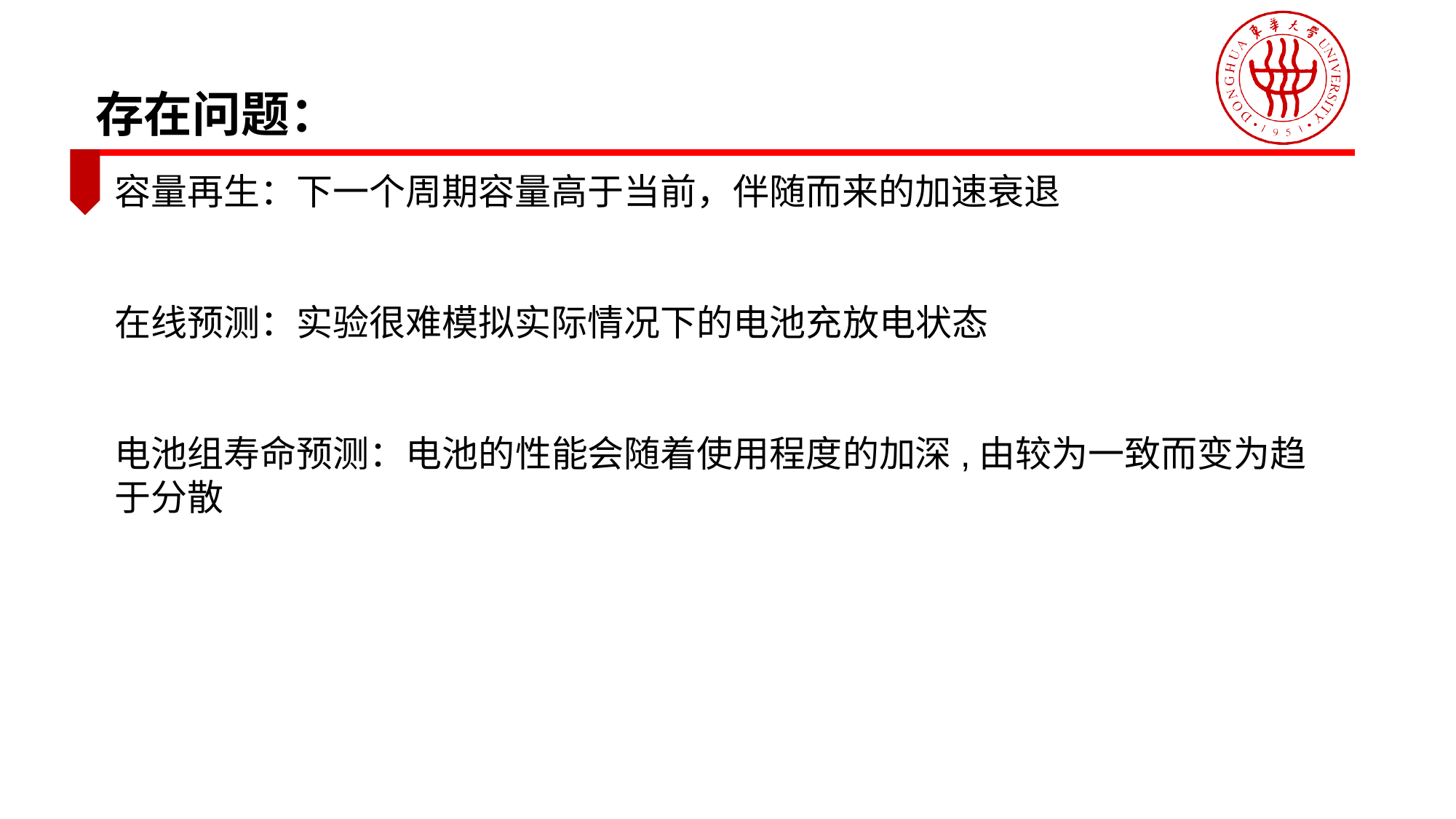

存在问题：
容量再生：下一个周期容量高于当前，伴随而来的加速衰退

在线预测：实验很难模拟实际情况下的电池充放电状态

电池组寿命预测：电池的性能会随着使用程度的加深,由较为一致而变为趋于分散